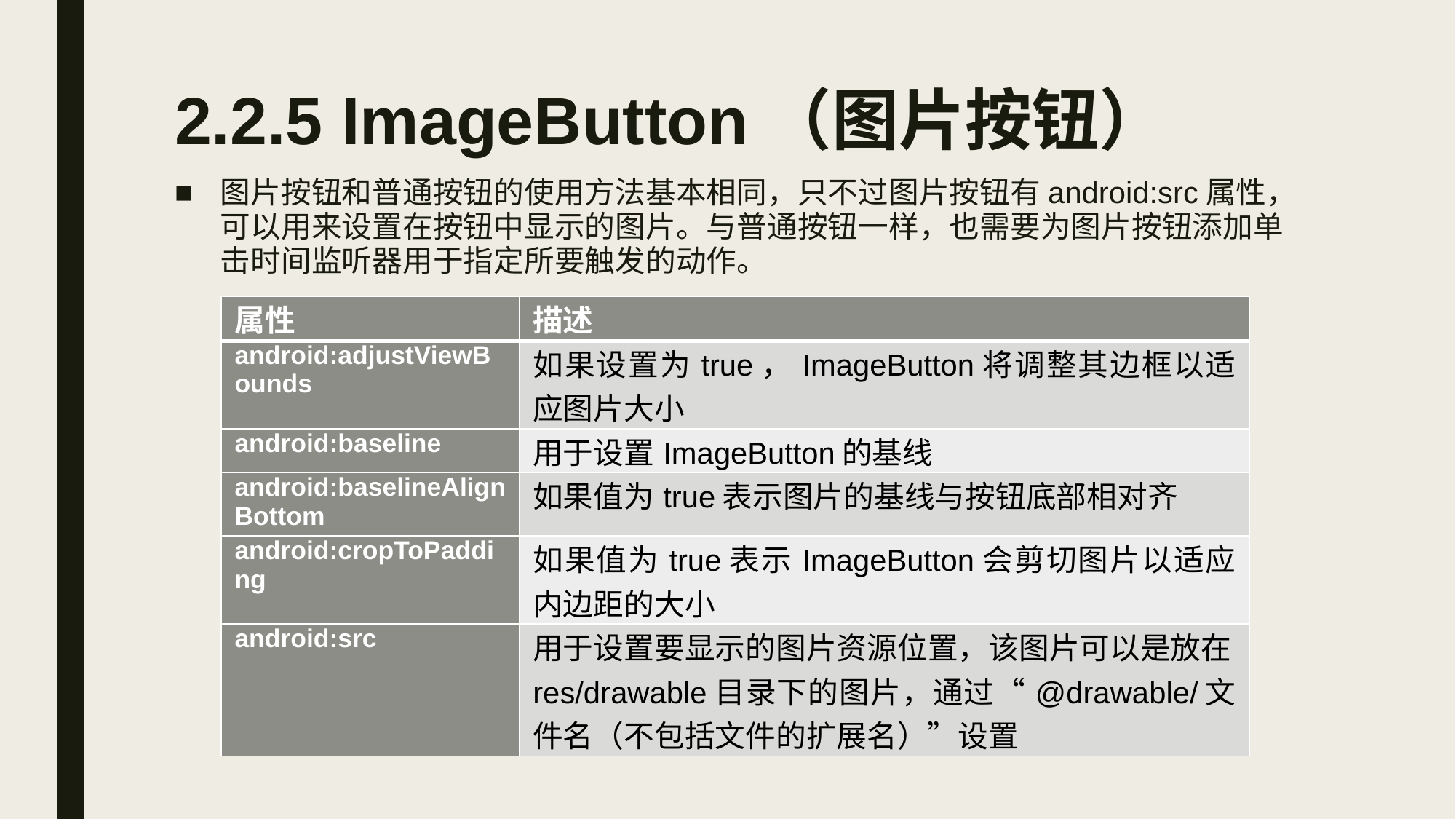

# 2.2.5 ImageButton（图片按钮）
图片按钮和普通按钮的使用方法基本相同，只不过图片按钮有android:src属性，可以用来设置在按钮中显示的图片。与普通按钮一样，也需要为图片按钮添加单击时间监听器用于指定所要触发的动作。
| 属性 | 描述 |
| --- | --- |
| android:adjustViewBounds | 如果设置为true，ImageButton将调整其边框以适应图片大小 |
| android:baseline | 用于设置ImageButton的基线 |
| android:baselineAlignBottom | 如果值为true表示图片的基线与按钮底部相对齐 |
| android:cropToPadding | 如果值为true表示ImageButton会剪切图片以适应内边距的大小 |
| android:src | 用于设置要显示的图片资源位置，该图片可以是放在res/drawable目录下的图片，通过“@drawable/文件名（不包括文件的扩展名）”设置 |